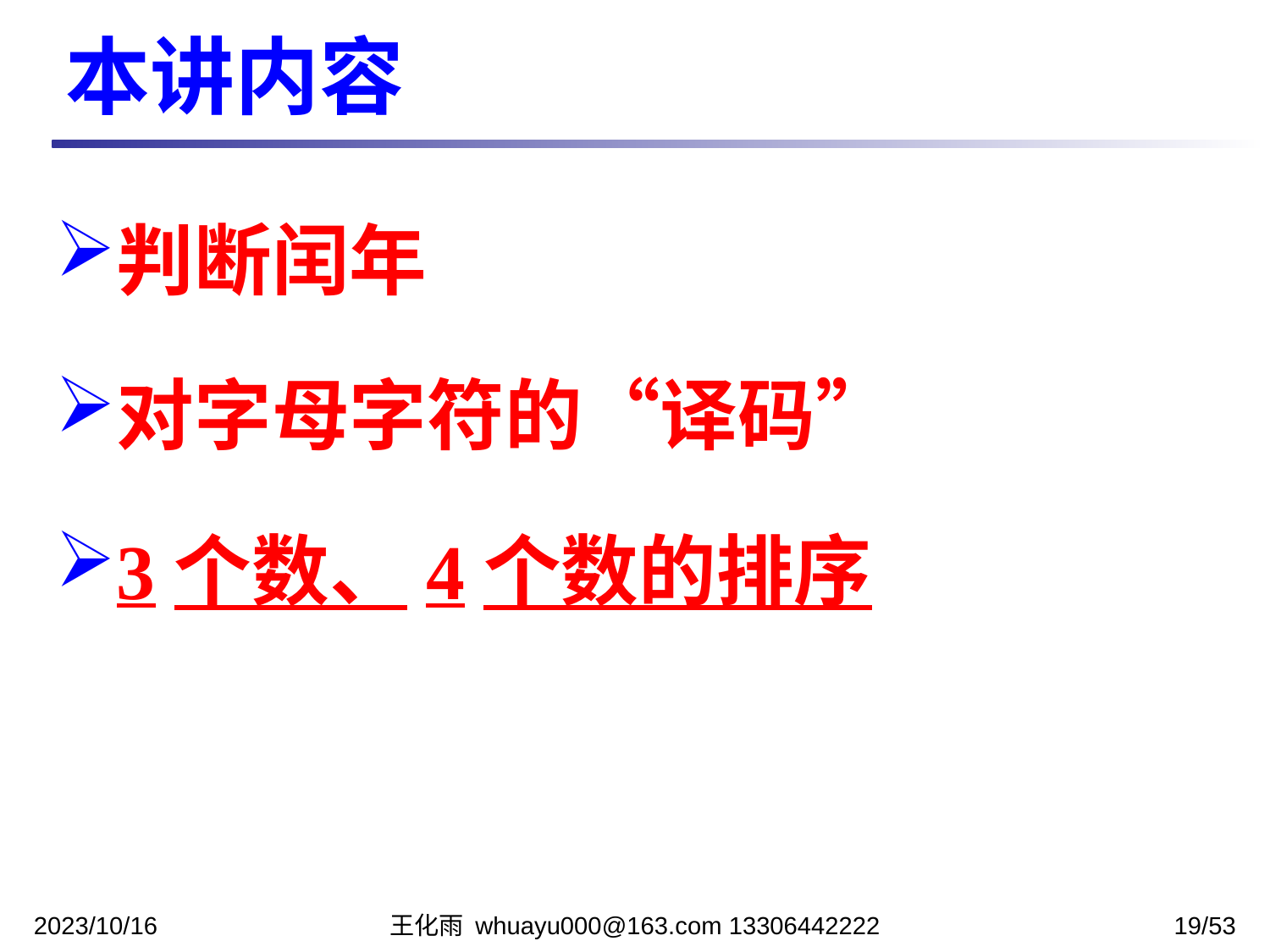

本讲内容
判断闰年
对字母字符的“译码”
3个数、4个数的排序
2023/10/16
王化雨 whuayu000@163.com 13306442222
19/53